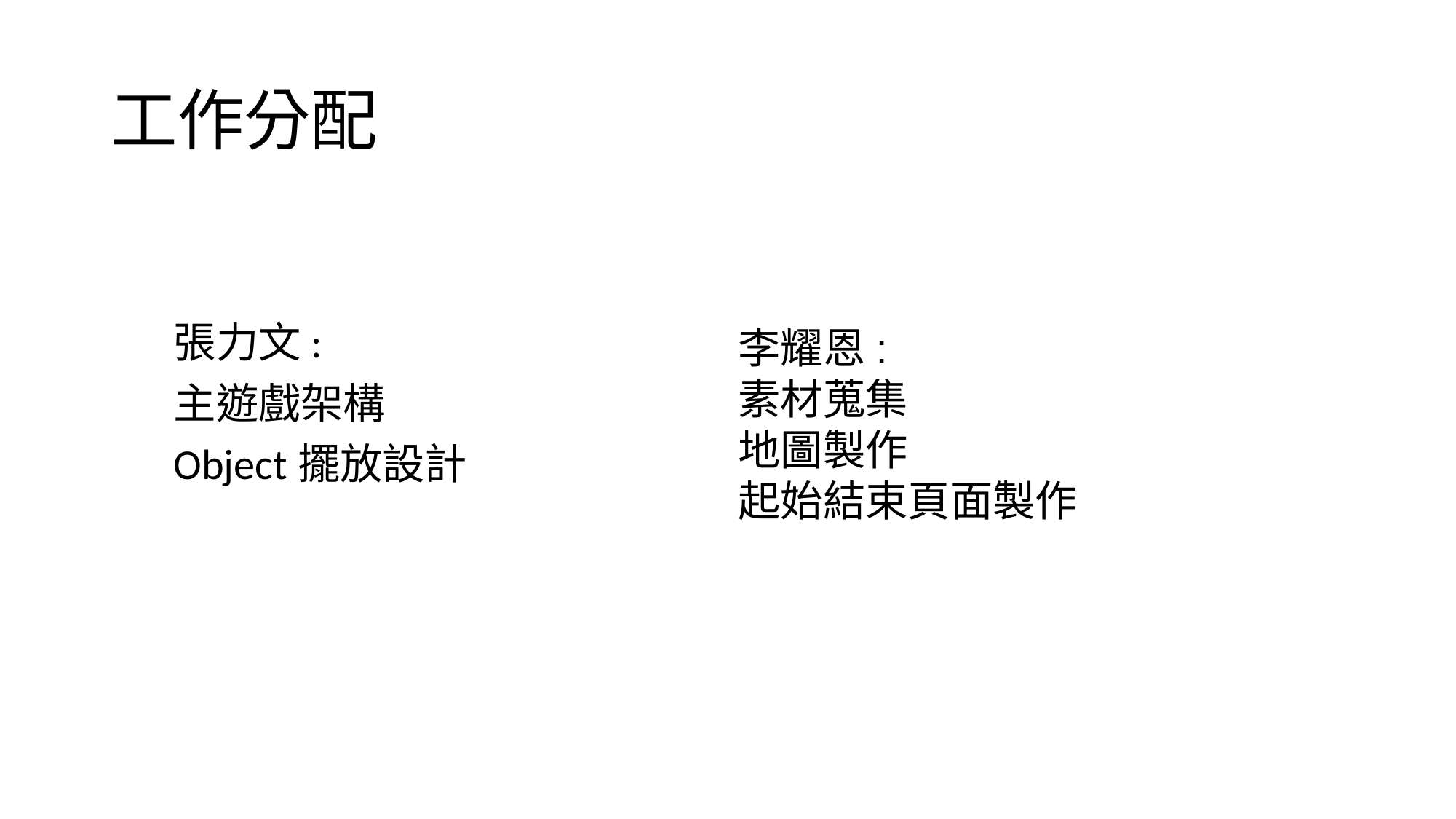

# 工作分配
張力文:
主遊戲架構
Object擺放設計
李耀恩:
素材蒐集
地圖製作
起始結束頁面製作